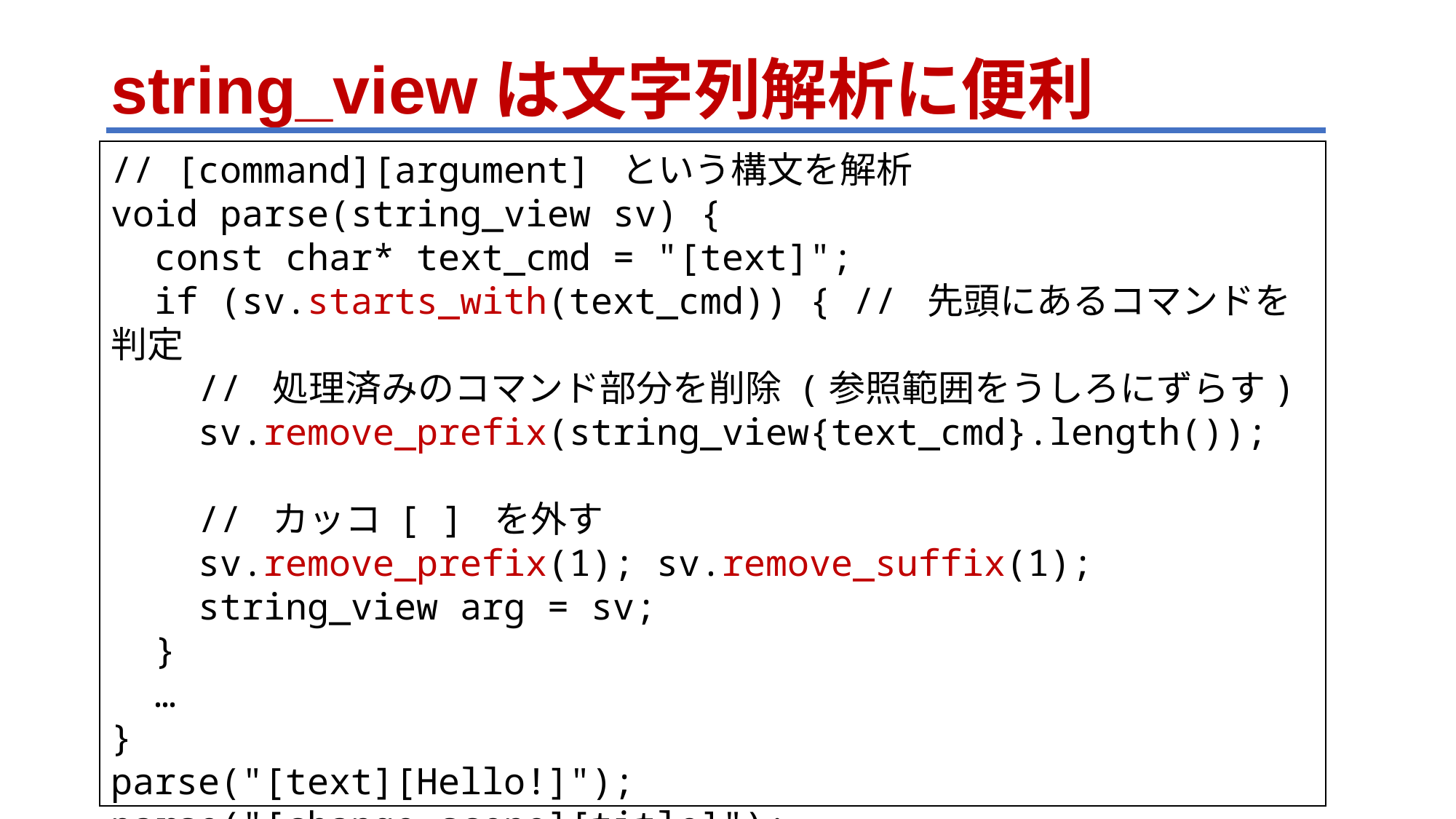

# string_viewは文字列解析に便利
// [command][argument] という構文を解析
void parse(string_view sv) {
  const char* text_cmd = "[text]";
  if (sv.starts_with(text_cmd)) { // 先頭にあるコマンドを判定
    // 処理済みのコマンド部分を削除 (参照範囲をうしろにずらす)
    sv.remove_prefix(string_view{text_cmd}.length());

    // カッコ [ ] を外す
    sv.remove_prefix(1); sv.remove_suffix(1);
    string_view arg = sv;
  }
  …
}
parse("[text][Hello!]");
parse("[change_scene][title]");